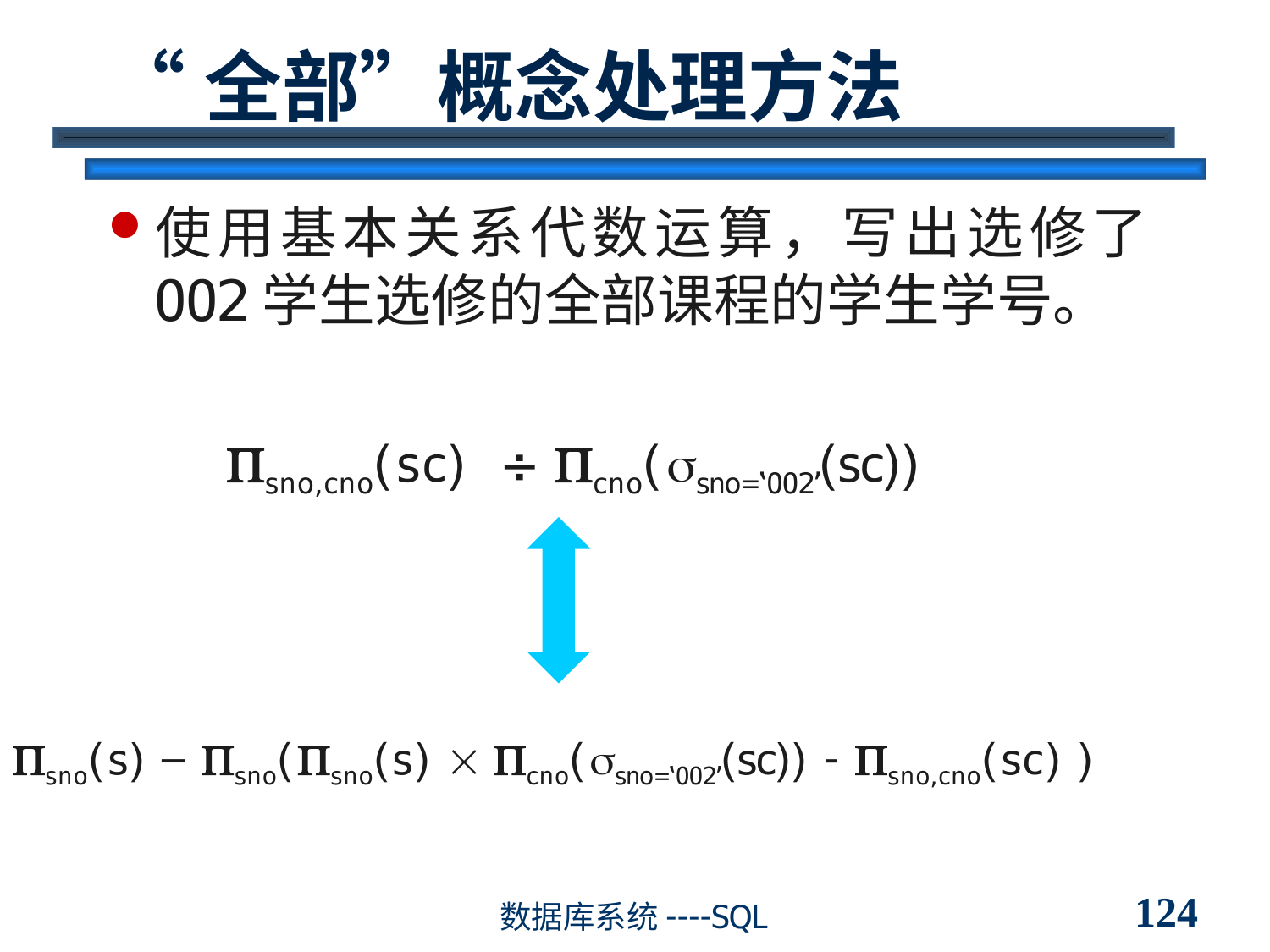

# “全部”概念处理方法
使用基本关系代数运算，写出选修了002学生选修的全部课程的学生学号。

Πsno,cno(sc)  ÷ Πcno(σsno=‘002’(sc))

Πsno(s) – Πsno(Πsno(s) × Πcno(σsno=‘002’(sc)) - Πsno,cno(sc) )
124
数据库系统----SQL